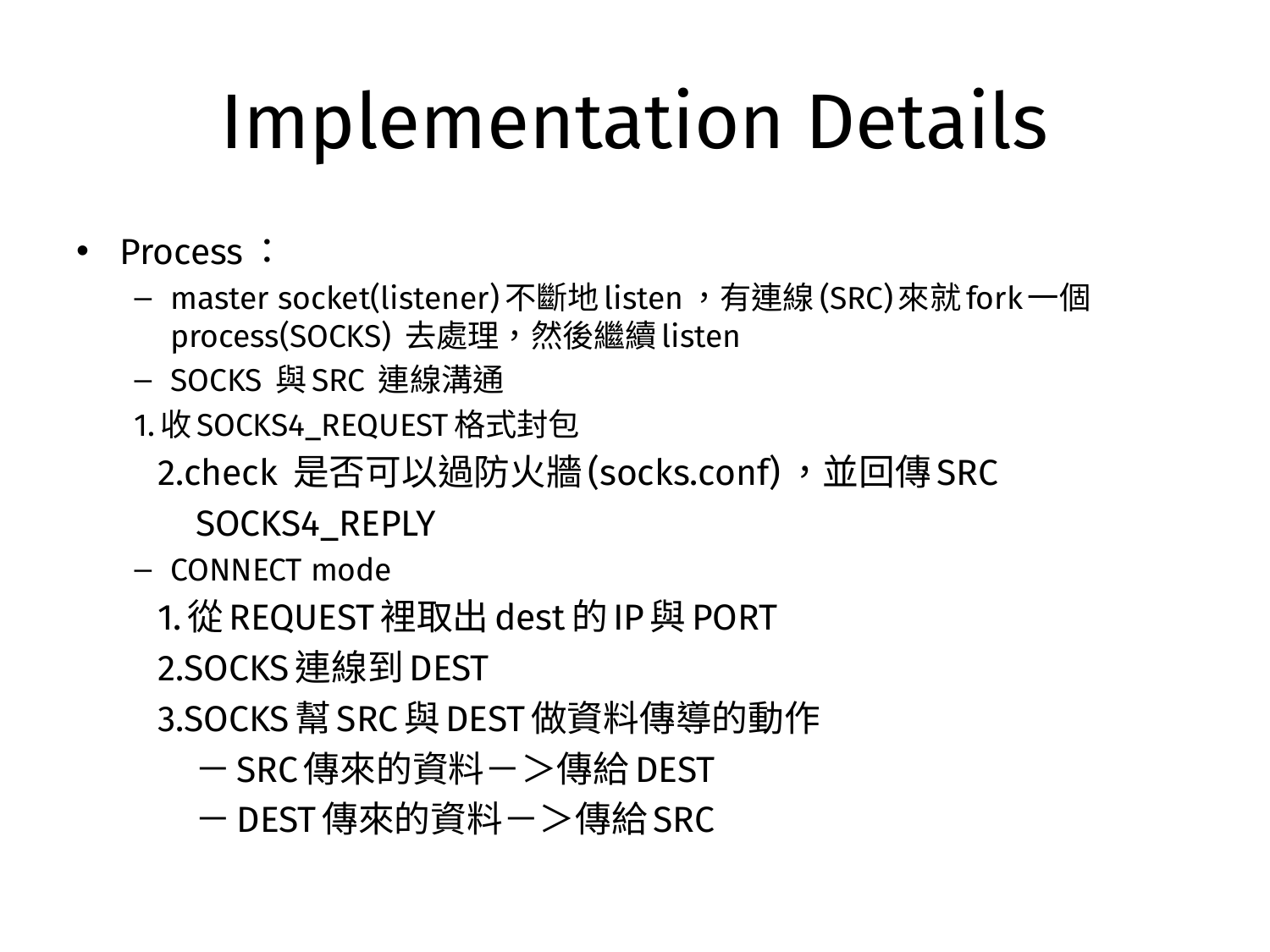

# Implementation Details
Process：
master socket(listener)不斷地listen，有連線(SRC)來就fork一個process(SOCKS) 去處理，然後繼續listen
SOCKS 與SRC 連線溝通
	1.收SOCKS4_REQUEST格式封包
	2.check 是否可以過防火牆(socks.conf)，並回傳SRC
	    SOCKS4_REPLY
CONNECT mode
	1.從REQUEST裡取出dest的IP與PORT
	2.SOCKS連線到DEST
	3.SOCKS幫SRC與DEST做資料傳導的動作
	    －SRC傳來的資料－＞傳給DEST
	    －DEST傳來的資料－＞傳給SRC